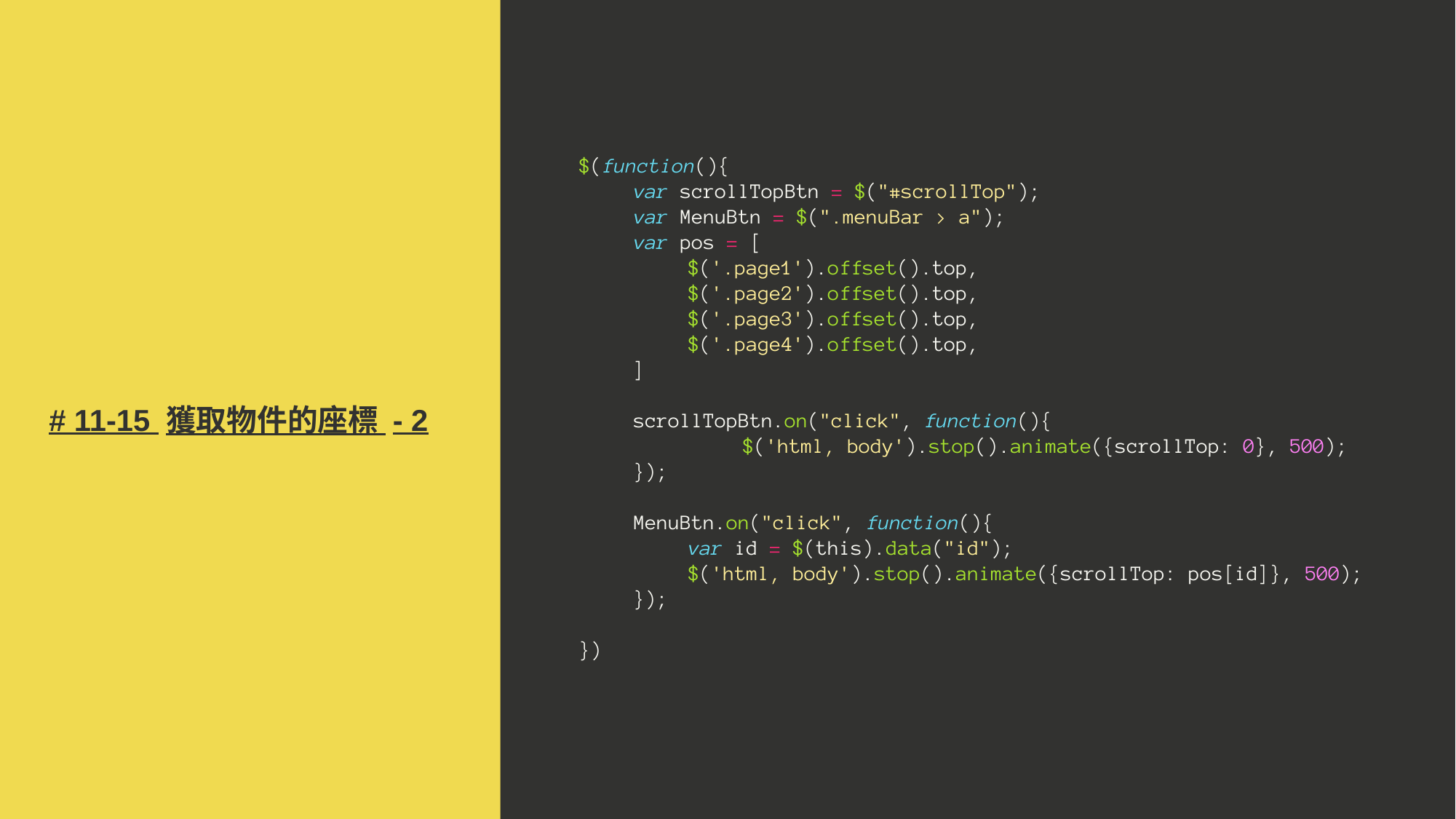

$(function(){
var scrollTopBtn = $("#scrollTop");
var MenuBtn = $(".menuBar > a");
var pos = [
$('.page1').offset().top,
$('.page2').offset().top,
$('.page3').offset().top,
$('.page4').offset().top,
]
scrollTopBtn.on("click", function(){
	$('html, body').stop().animate({scrollTop: 0}, 500);
});
MenuBtn.on("click", function(){
var id = $(this).data("id");
$('html, body').stop().animate({scrollTop: pos[id]}, 500);
});
})
# # 11-15 獲取物件的座標 - 2